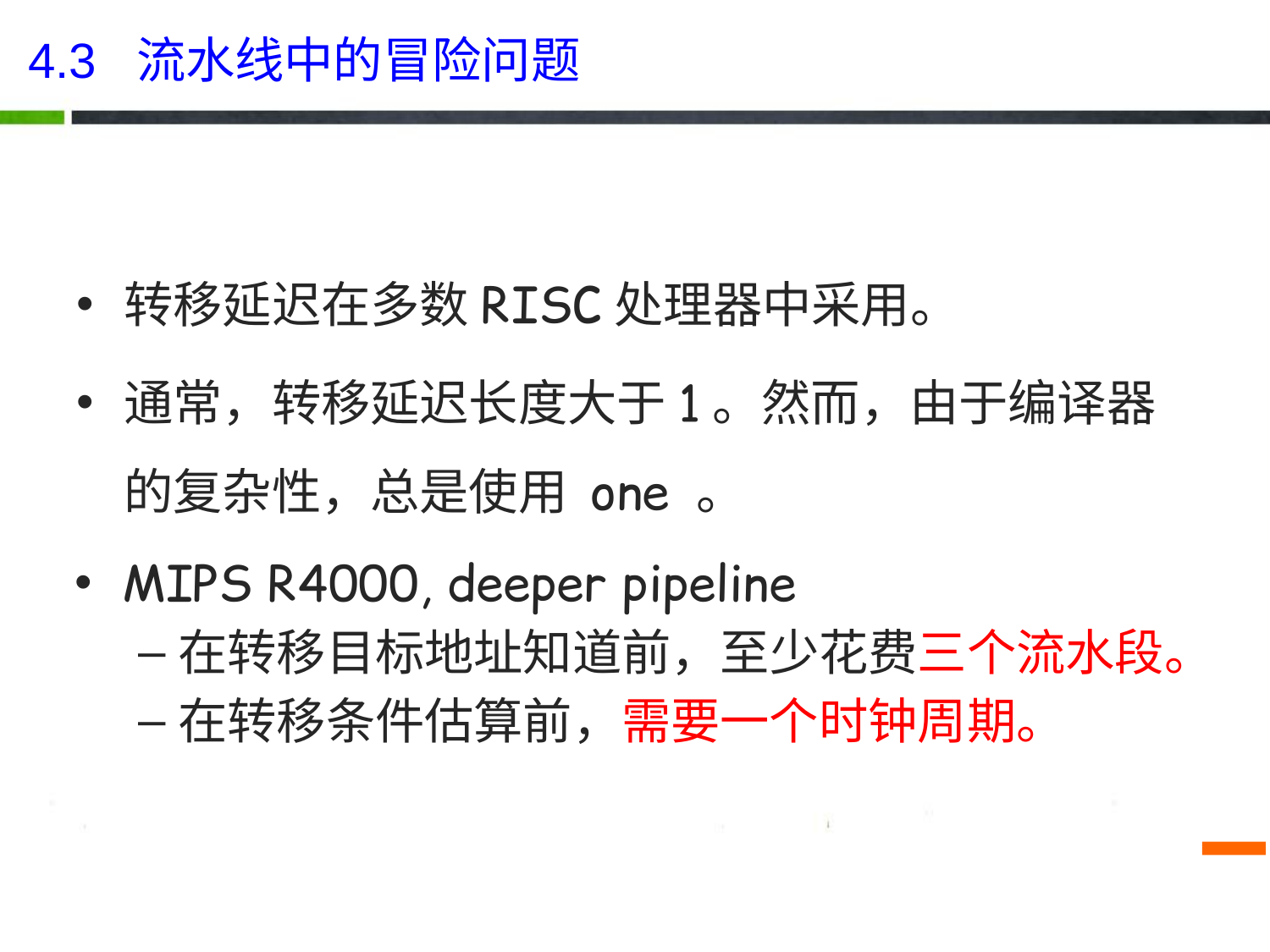

4.3  流水线中的冒险问题
转移延迟在多数RISC处理器中采用。
通常，转移延迟长度大于1。然而，由于编译器的复杂性，总是使用 one 。
MIPS R4000, deeper pipeline
在转移目标地址知道前，至少花费三个流水段。
在转移条件估算前，需要一个时钟周期。
121